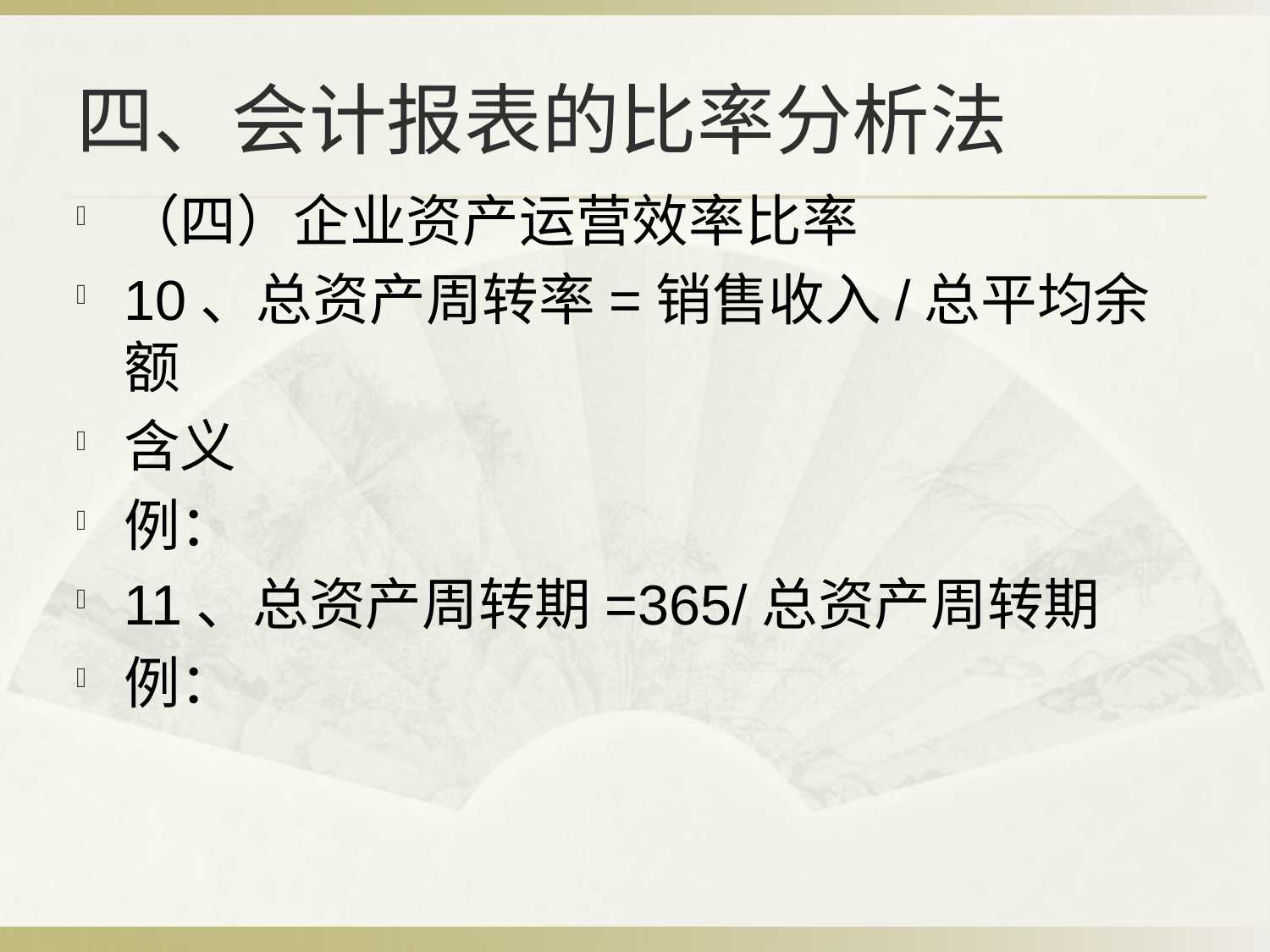

# 四、会计报表的比率分析法
（四）企业资产运营效率比率
10、总资产周转率=销售收入/总平均余额
含义
例：
11、总资产周转期=365/总资产周转期
例：